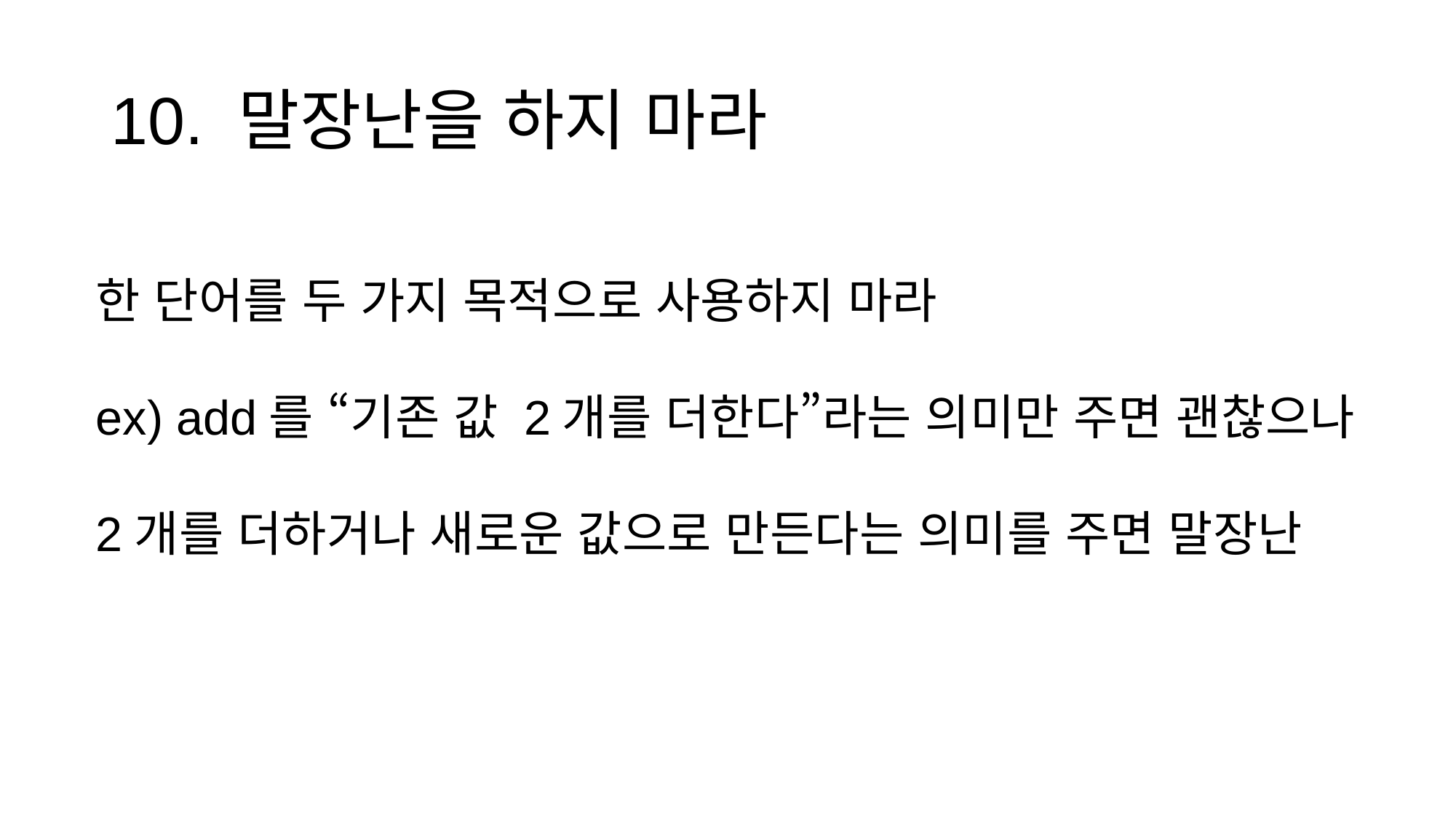

# 10. 말장난을 하지 마라
한 단어를 두 가지 목적으로 사용하지 마라

ex) add를 “기존 값 2개를 더한다”라는 의미만 주면 괜찮으나

2개를 더하거나 새로운 값으로 만든다는 의미를 주면 말장난